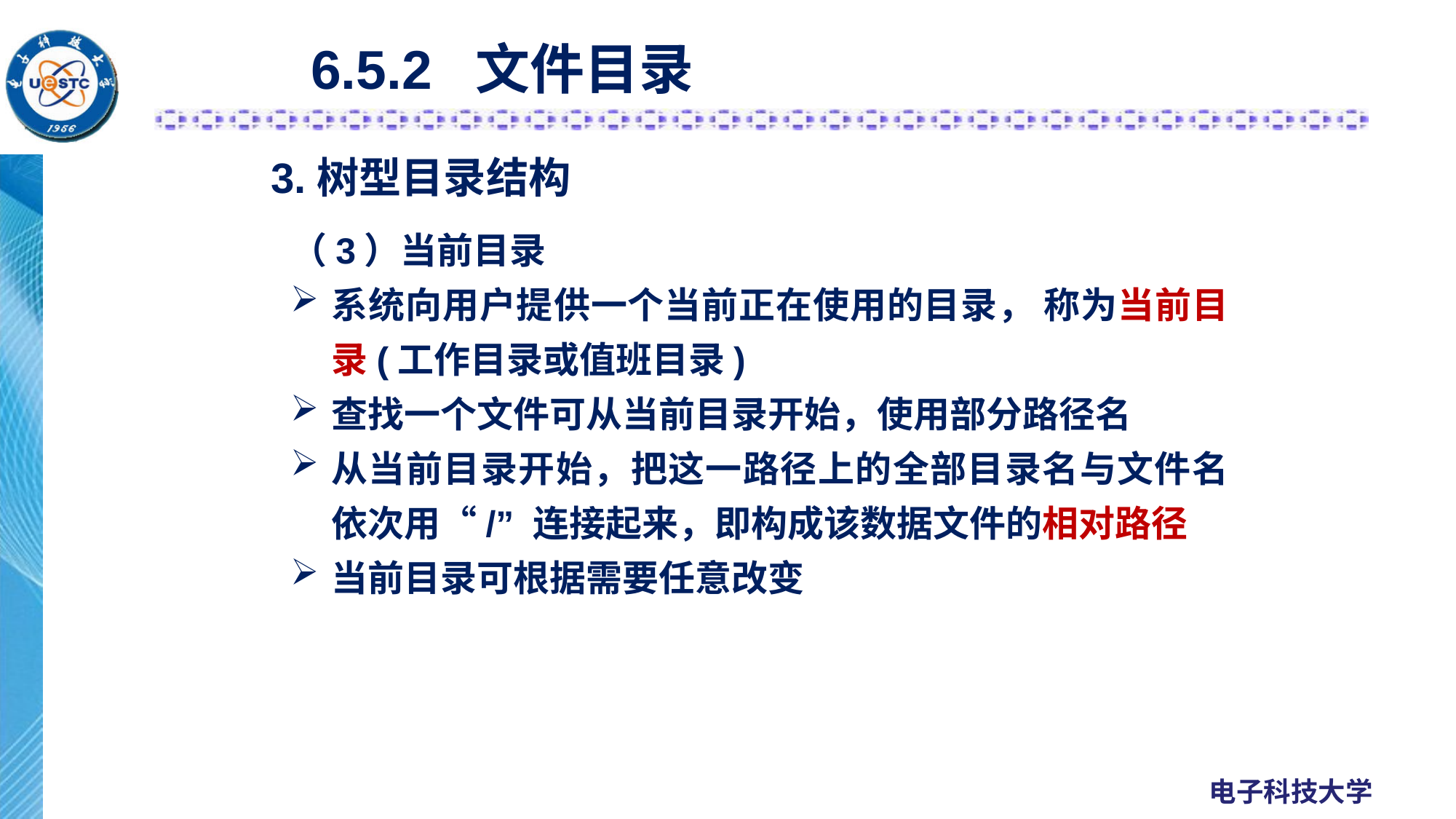

# 6.5.2  文件目录
3.树型目录结构
（3）当前目录
系统向用户提供一个当前正在使用的目录， 称为当前目录(工作目录或值班目录)
查找一个文件可从当前目录开始，使用部分路径名
从当前目录开始，把这一路径上的全部目录名与文件名依次用“/” 连接起来，即构成该数据文件的相对路径
当前目录可根据需要任意改变